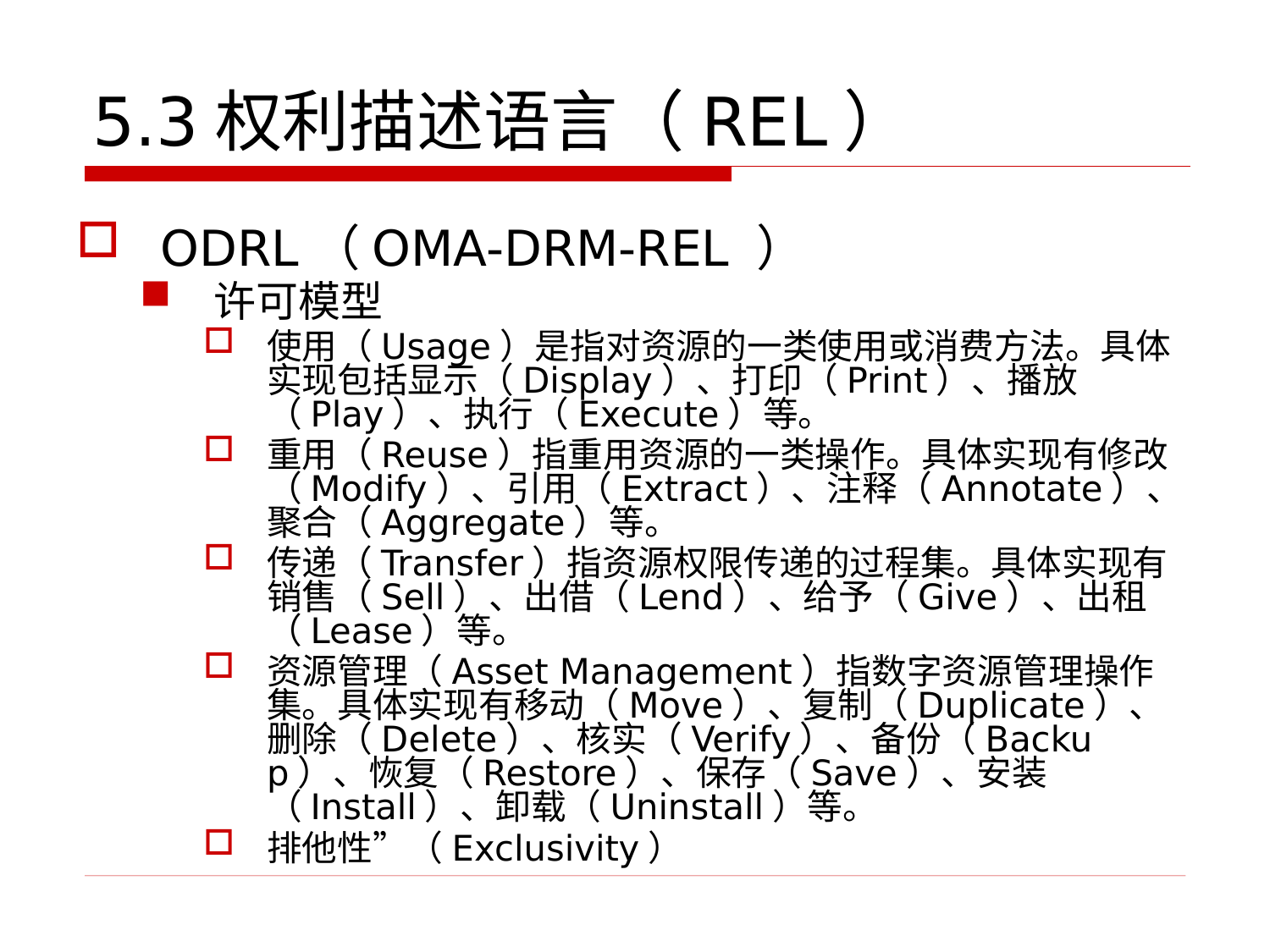

# 5.3权利描述语言（REL）
ODRL（OMA-DRM-REL ）
许可模型
使用（Usage）是指对资源的一类使用或消费方法。具体实现包括显示（Display）、打印（Print）、播放（Play）、执行（Execute）等。
重用（Reuse）指重用资源的一类操作。具体实现有修改（Modify）、引用（Extract）、注释（Annotate）、聚合（Aggregate）等。
传递（Transfer）指资源权限传递的过程集。具体实现有销售（Sell）、出借（Lend）、给予（Give）、出租（Lease）等。
资源管理（Asset Management）指数字资源管理操作集。具体实现有移动（Move）、复制（Duplicate）、删除（Delete）、核实（Verify）、备份（Backup）、恢复（Restore）、保存（Save）、安装（Install）、卸载（Uninstall）等。
排他性”（Exclusivity）